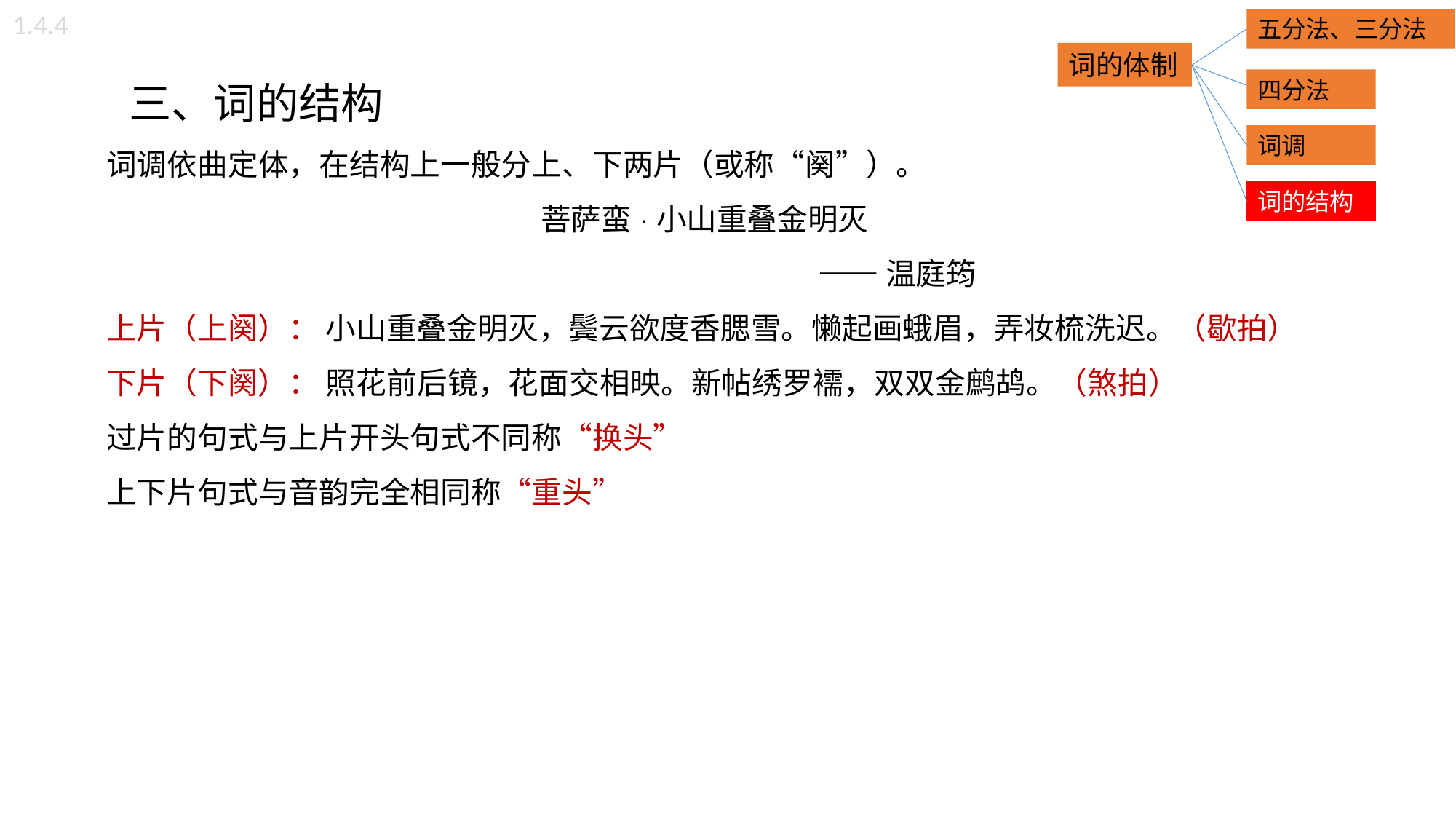

1.4.4
五分法、三分法
词的体制
  三、词的结构
词调依曲定体，在结构上一般分上、下两片（或称“阕”）。
菩萨蛮·小山重叠金明灭
                                                          ——温庭筠
上片（上阕）： 小山重叠金明灭，鬓云欲度香腮雪。懒起画蛾眉，弄妆梳洗迟。（歇拍）
下片（下阕）： 照花前后镜，花面交相映。新帖绣罗襦，双双金鹧鸪。（煞拍）
过片的句式与上片开头句式不同称“换头”
上下片句式与音韵完全相同称“重头”
四分法
词调
词的结构